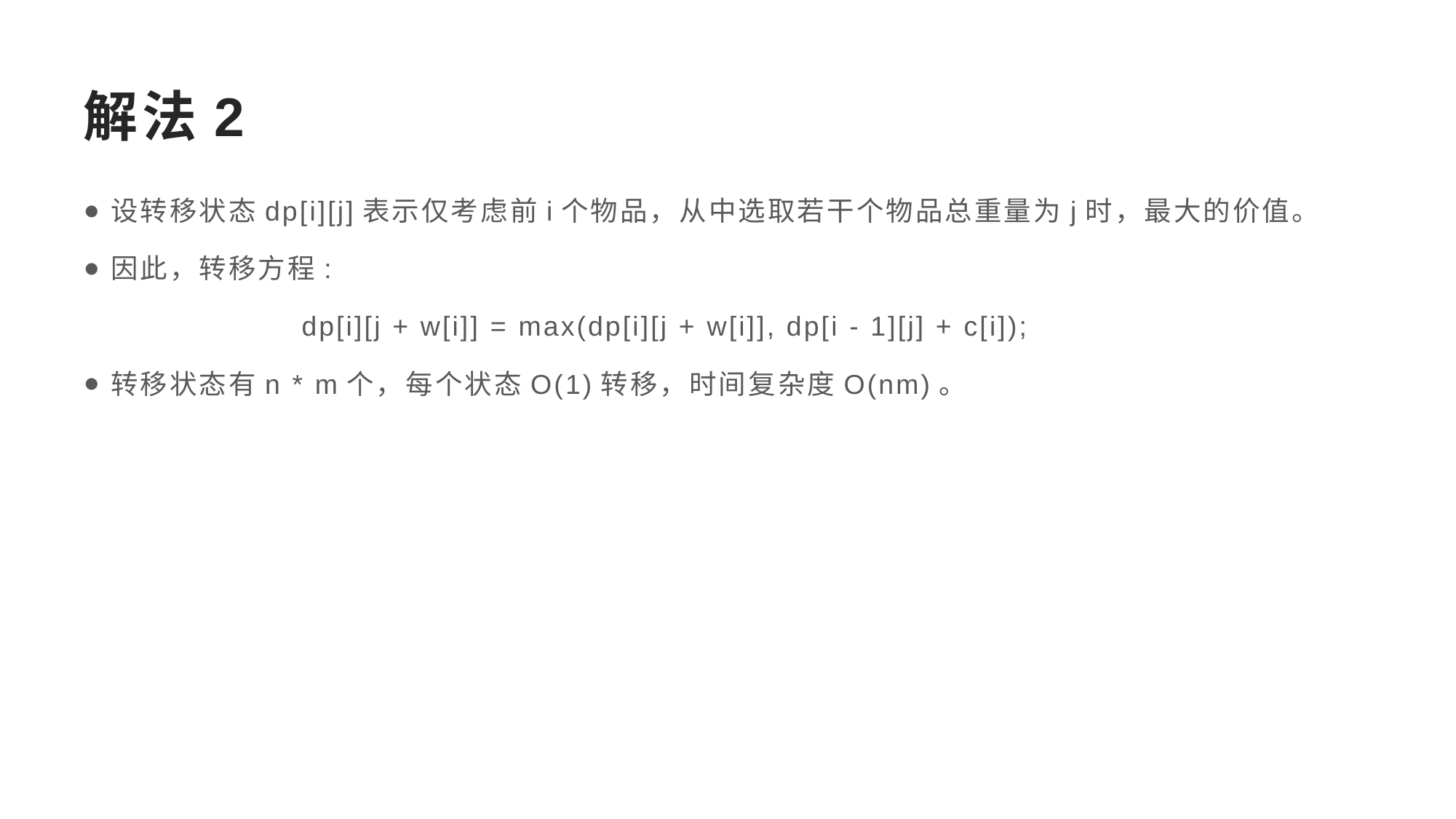

# 解法2
设转移状态dp[i][j]表示仅考虑前i个物品，从中选取若干个物品总重量为j时，最大的价值。
因此，转移方程:
		dp[i][j + w[i]] = max(dp[i][j + w[i]], dp[i - 1][j] + c[i]);
转移状态有n * m个，每个状态O(1)转移，时间复杂度O(nm)。